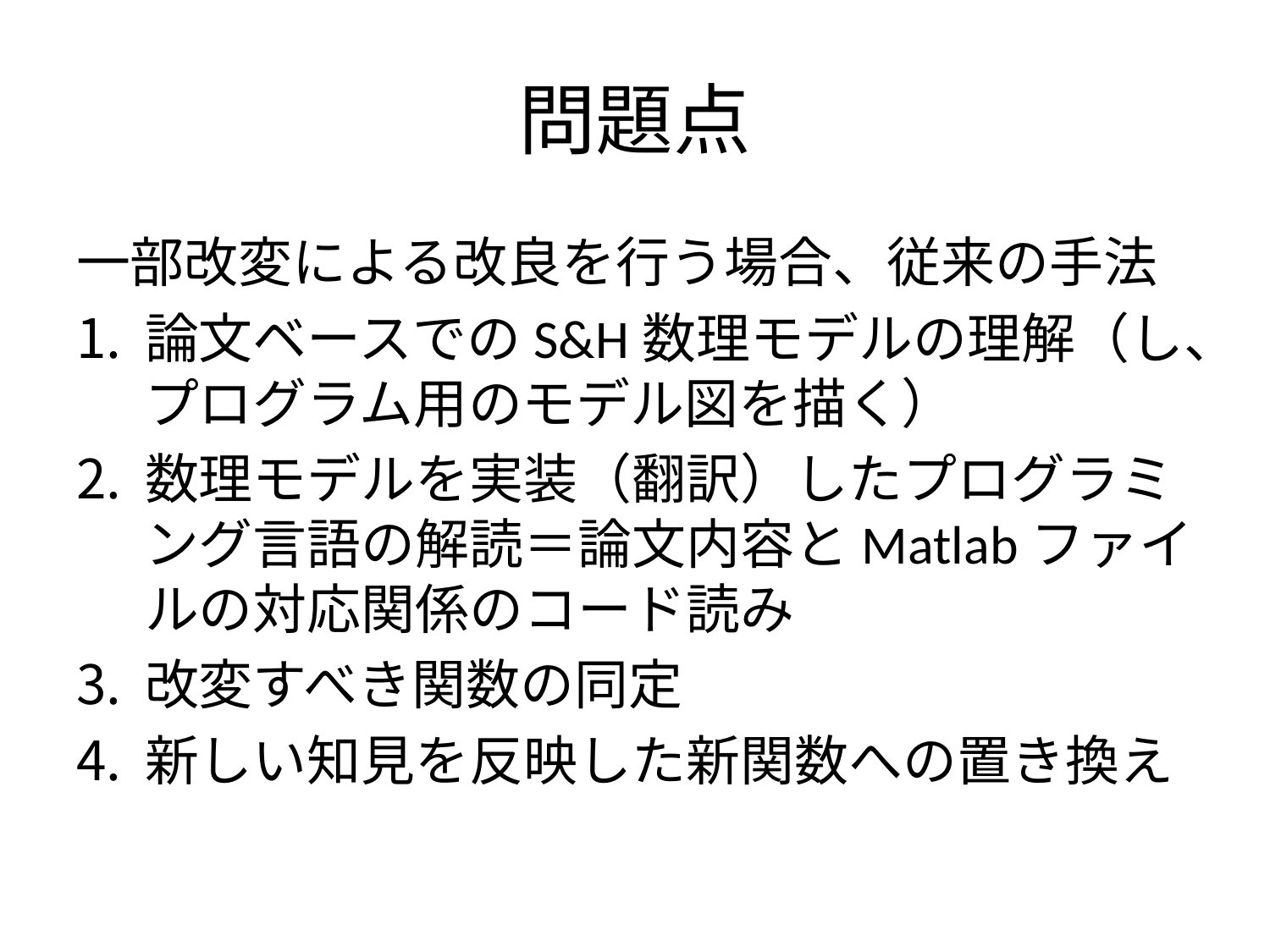

# 問題点
一部改変による改良を行う場合、従来の手法
論文ベースでのS&H数理モデルの理解（し、プログラム用のモデル図を描く）
数理モデルを実装（翻訳）したプログラミング言語の解読＝論文内容とMatlabファイルの対応関係のコード読み
改変すべき関数の同定
新しい知見を反映した新関数への置き換え